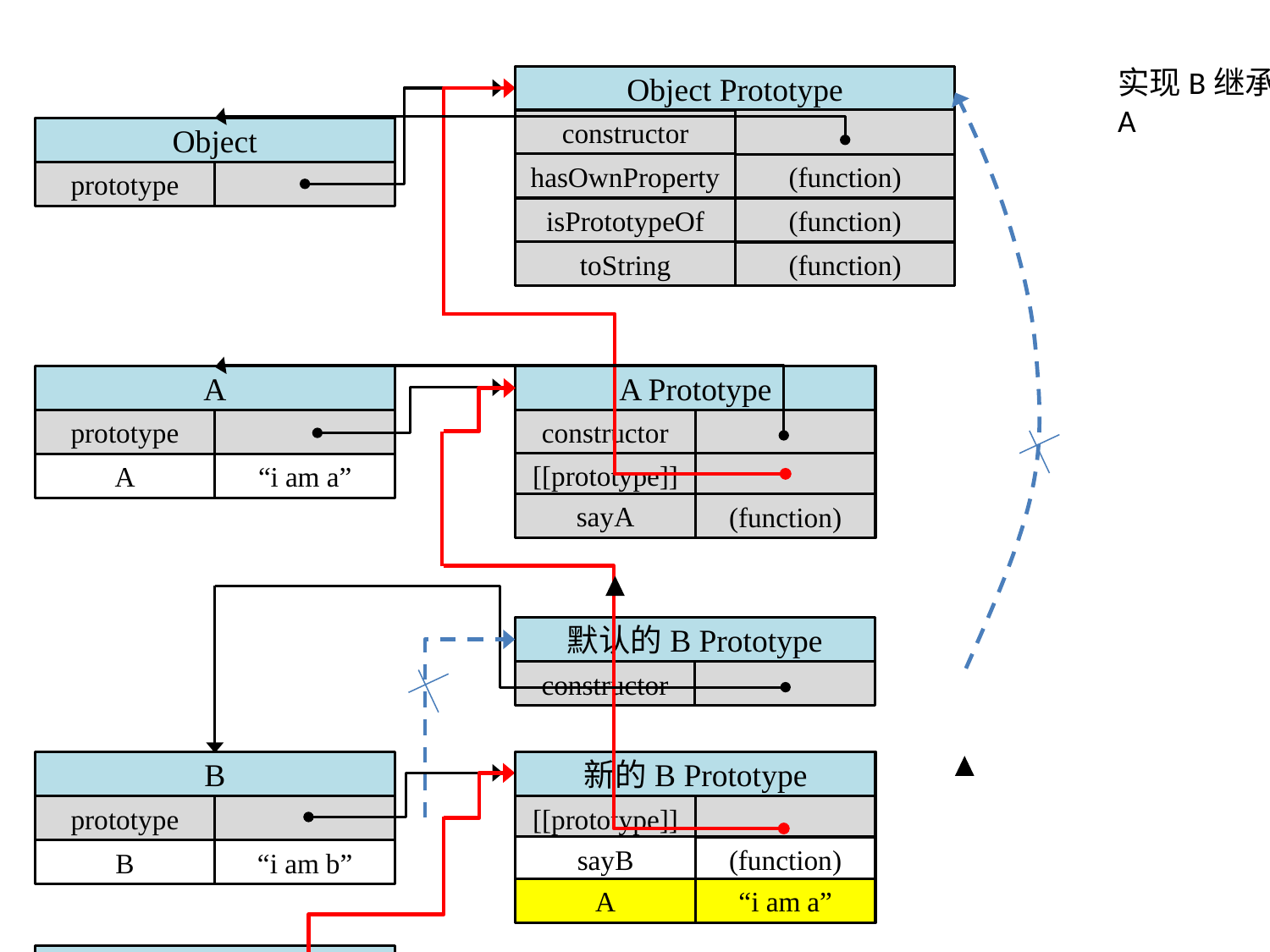

实现B继承自A

Object Prototype
constructor
hasOwnProperty
isPrototypeOf
toString
(function)
(function)
(function)

Object
prototype
A

prototype
A
“i am a”

A Prototype
constructor

[[prototype]]
sayA
(function)

默认的B Prototype
constructor
B

prototype
B
“i am b”

新的B Prototype

[[prototype]]
sayB
(function)
A
“i am a”

b1

[[prototype]]
B
“i am b”